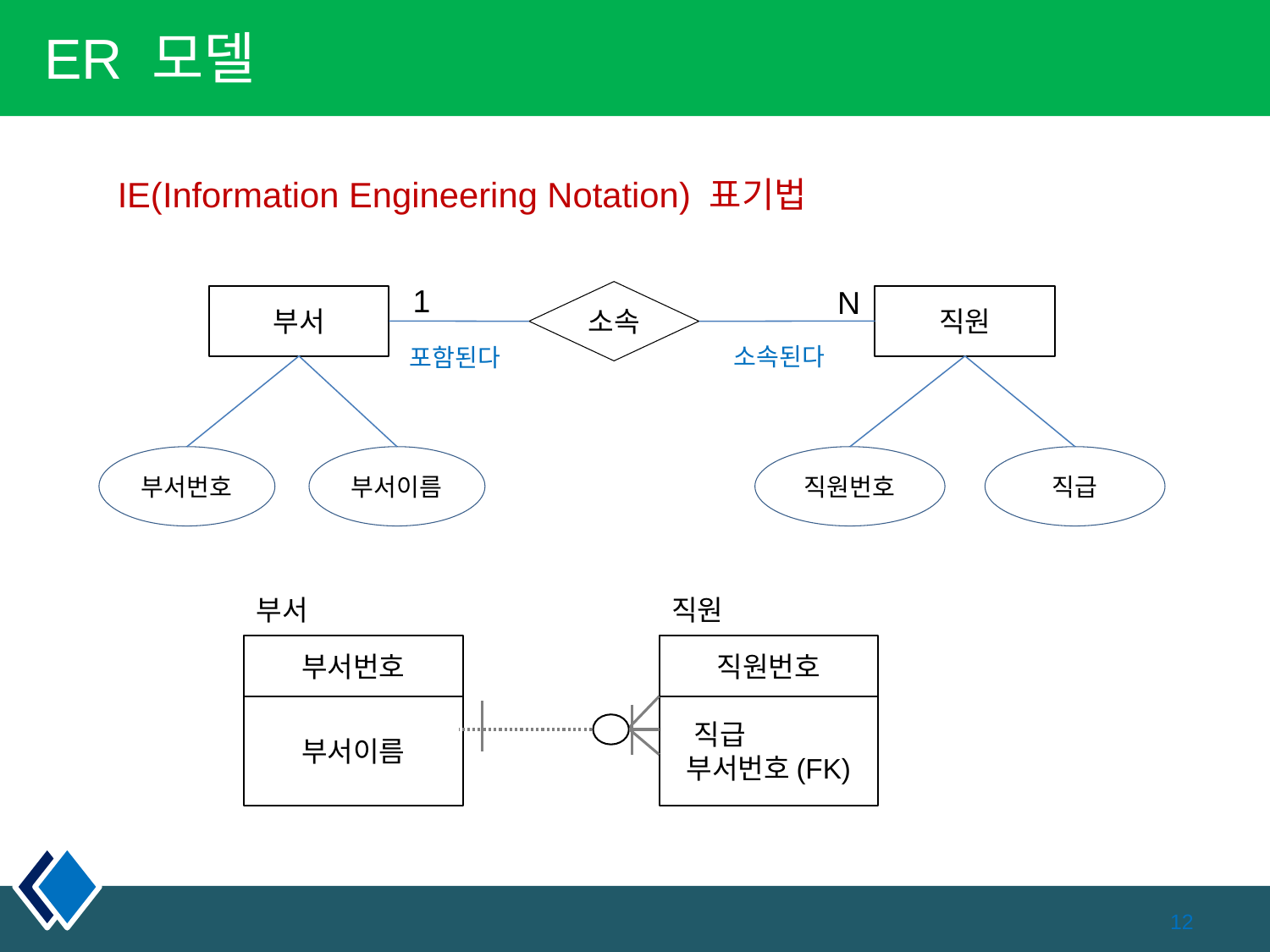

# ER 모델
IE(Information Engineering Notation) 표기법
1
N
소속
부서
직원
소속된다
포함된다
부서번호
부서이름
직원번호
직급
부서
직원
부서번호
직원번호
부서이름
  직급
부서번호(FK)

12